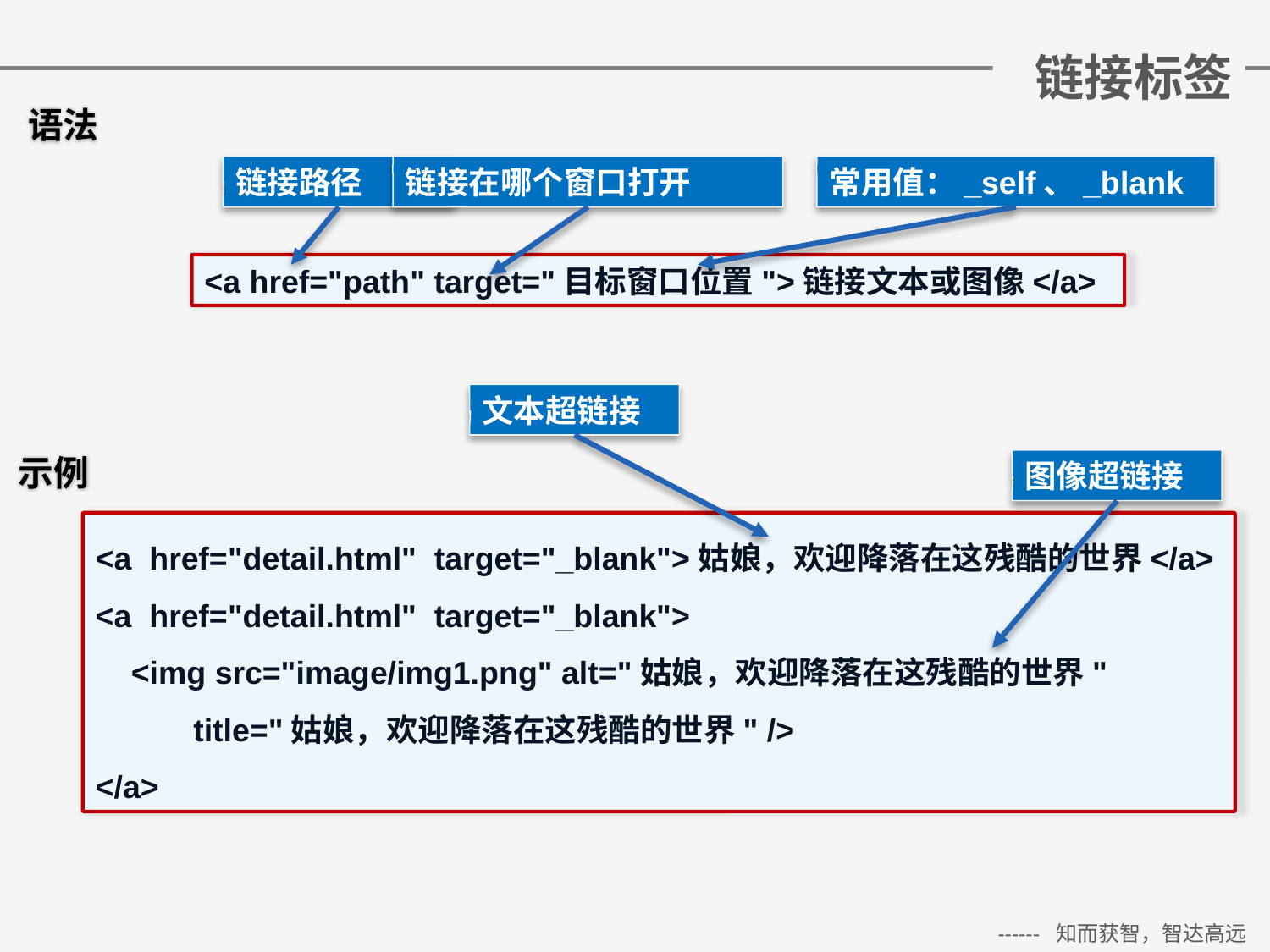

# 链接标签
语法
链接路径
链接在哪个窗口打开
常用值：_self、_blank
<a href="path" target="目标窗口位置">链接文本或图像</a>
文本超链接
示例
图像超链接
<a  href="detail.html"  target="_blank">姑娘，欢迎降落在这残酷的世界</a>
<a  href="detail.html"  target="_blank">
    <img src="image/img1.png" alt="姑娘，欢迎降落在这残酷的世界"
           title="姑娘，欢迎降落在这残酷的世界" />
</a>